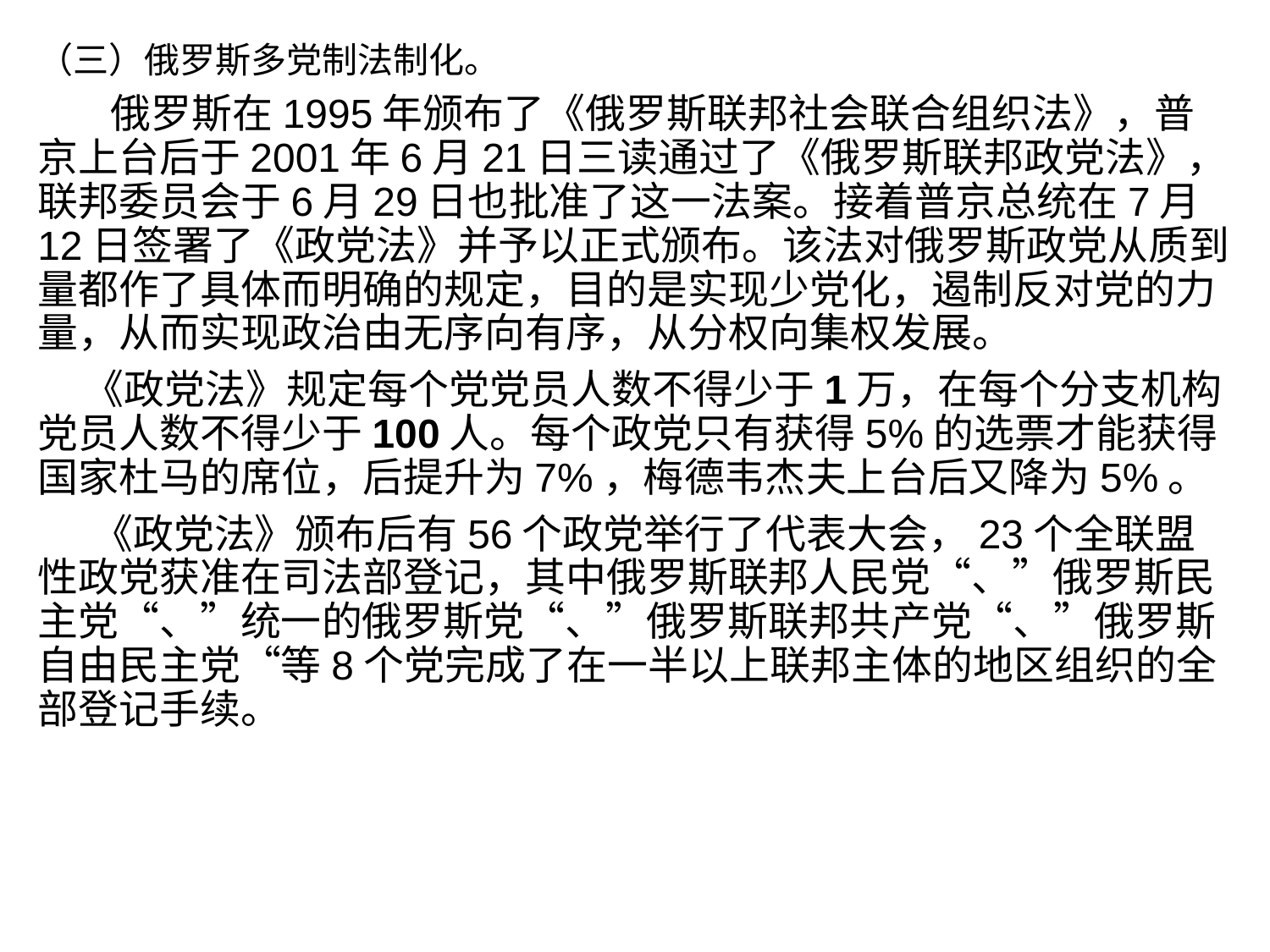

（三）俄罗斯多党制法制化。
       俄罗斯在1995年颁布了《俄罗斯联邦社会联合组织法》，普京上台后于2001年6月21日三读通过了《俄罗斯联邦政党法》，联邦委员会于6月29日也批准了这一法案。接着普京总统在7月12日签署了《政党法》并予以正式颁布。该法对俄罗斯政党从质到量都作了具体而明确的规定，目的是实现少党化，遏制反对党的力量，从而实现政治由无序向有序，从分权向集权发展。
    《政党法》规定每个党党员人数不得少于1万，在每个分支机构党员人数不得少于100人。每个政党只有获得5%的选票才能获得国家杜马的席位，后提升为7%，梅德韦杰夫上台后又降为5%。
     《政党法》颁布后有56个政党举行了代表大会，23个全联盟性政党获准在司法部登记，其中俄罗斯联邦人民党“、”俄罗斯民主党“、”统一的俄罗斯党“、”俄罗斯联邦共产党“、”俄罗斯自由民主党“等8个党完成了在一半以上联邦主体的地区组织的全部登记手续。